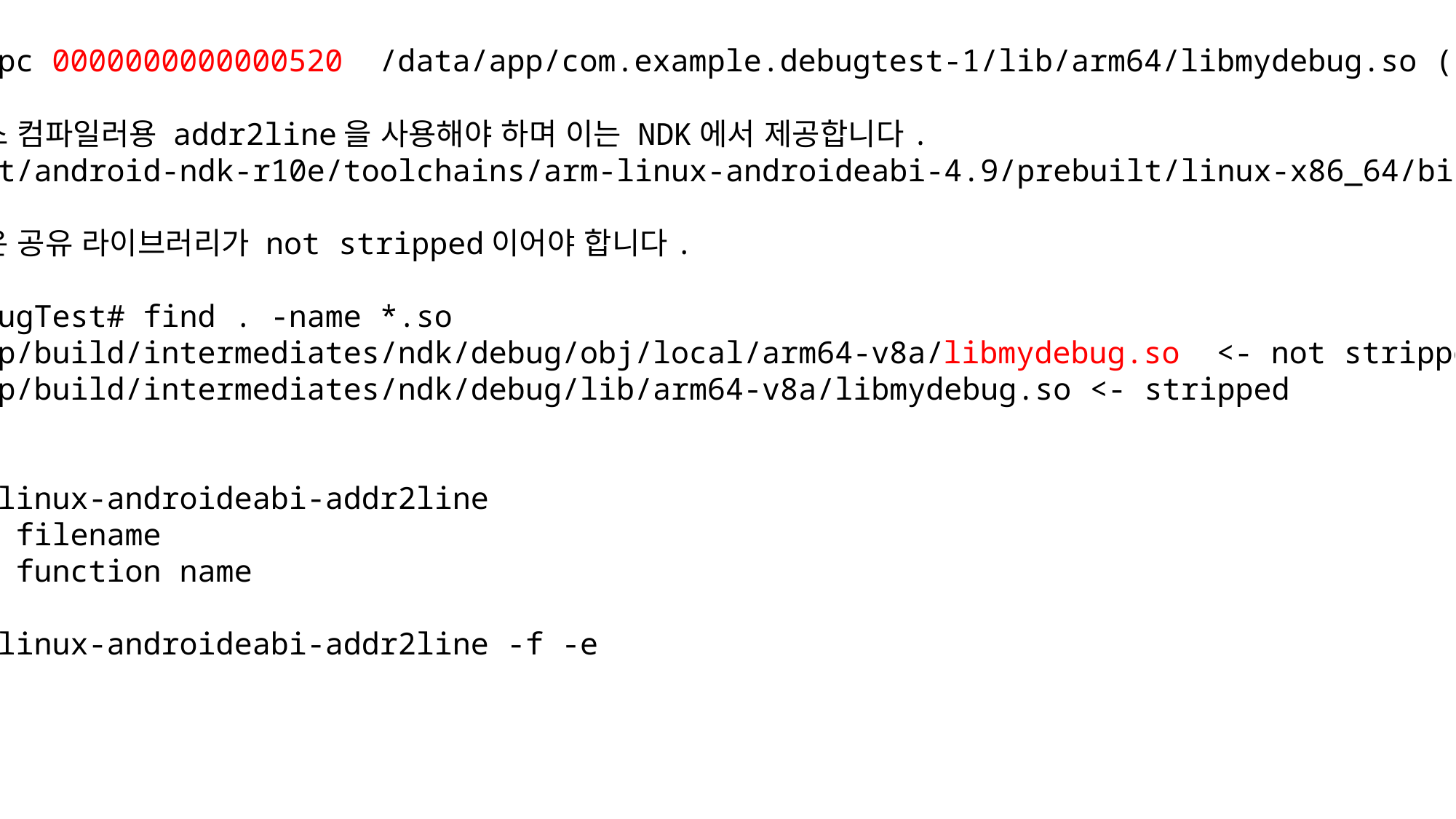

#00 pc 0000000000000520  /data/app/com.example.debugtest-1/lib/arm64/libmydebug.so (foo+4)

크로스 컴파일러용 addr2line을 사용해야 하며 이는 NDK에서 제공합니다.
/root/android-ndk-r10e/toolchains/arm-linux-androideabi-4.9/prebuilt/linux-x86_64/bin

조건은 공유 라이브러리가 not stripped이어야 합니다.

/DebugTest# find . -name *.so
./app/build/intermediates/ndk/debug/obj/local/arm64-v8a/libmydebug.so  <- not stripped
./app/build/intermediates/ndk/debug/lib/arm64-v8a/libmydebug.so <- stripped

arm-linux-androideabi-addr2line
-e : filename
-f : function name

arm-linux-androideabi-addr2line -f -e